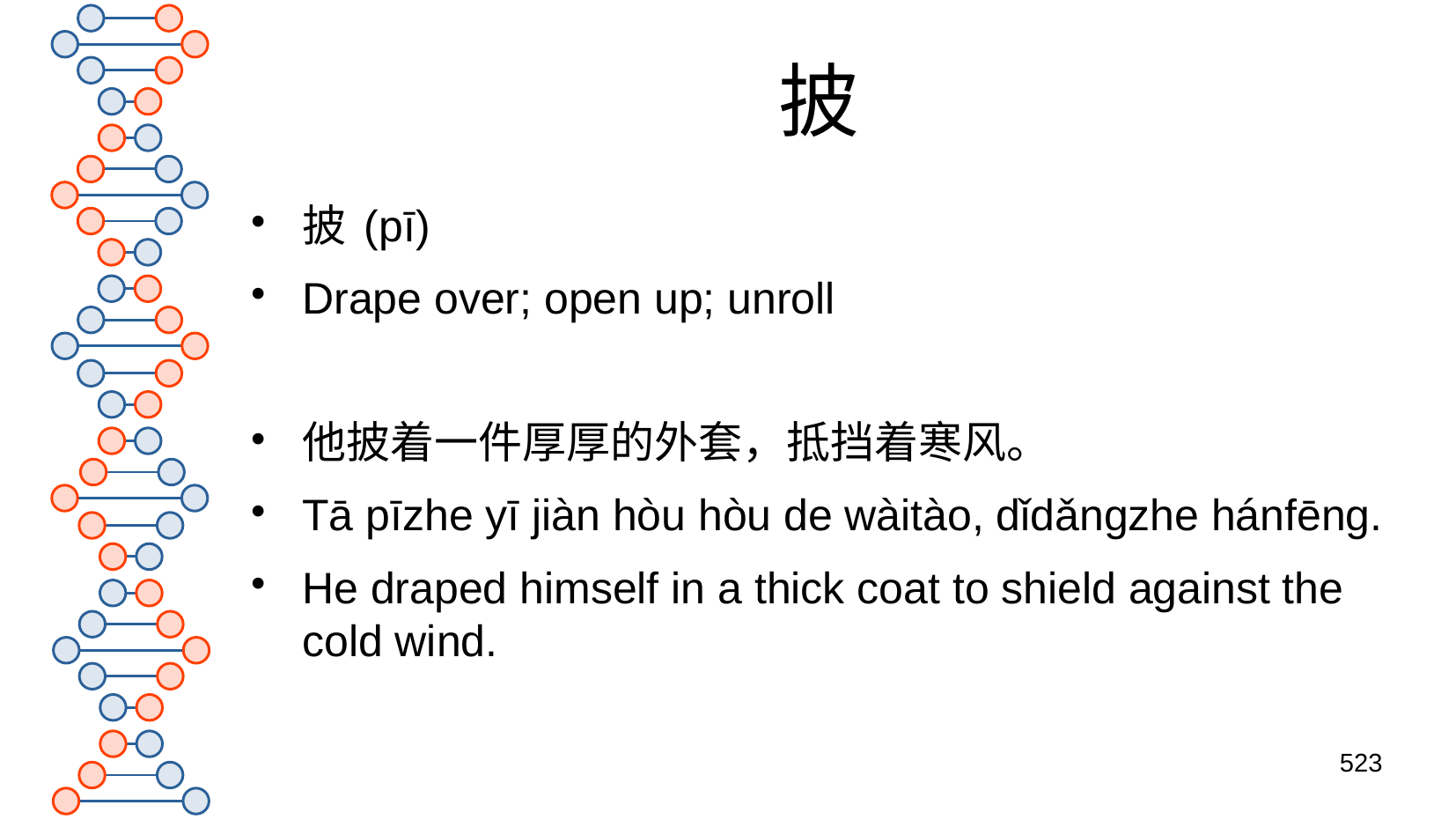

# 披
披 (pī)
Drape over; open up; unroll

他披着一件厚厚的外套，抵挡着寒风。
Tā pīzhe yī jiàn hòu hòu de wàitào, dǐdǎngzhe hánfēng.
He draped himself in a thick coat to shield against the cold wind.
523